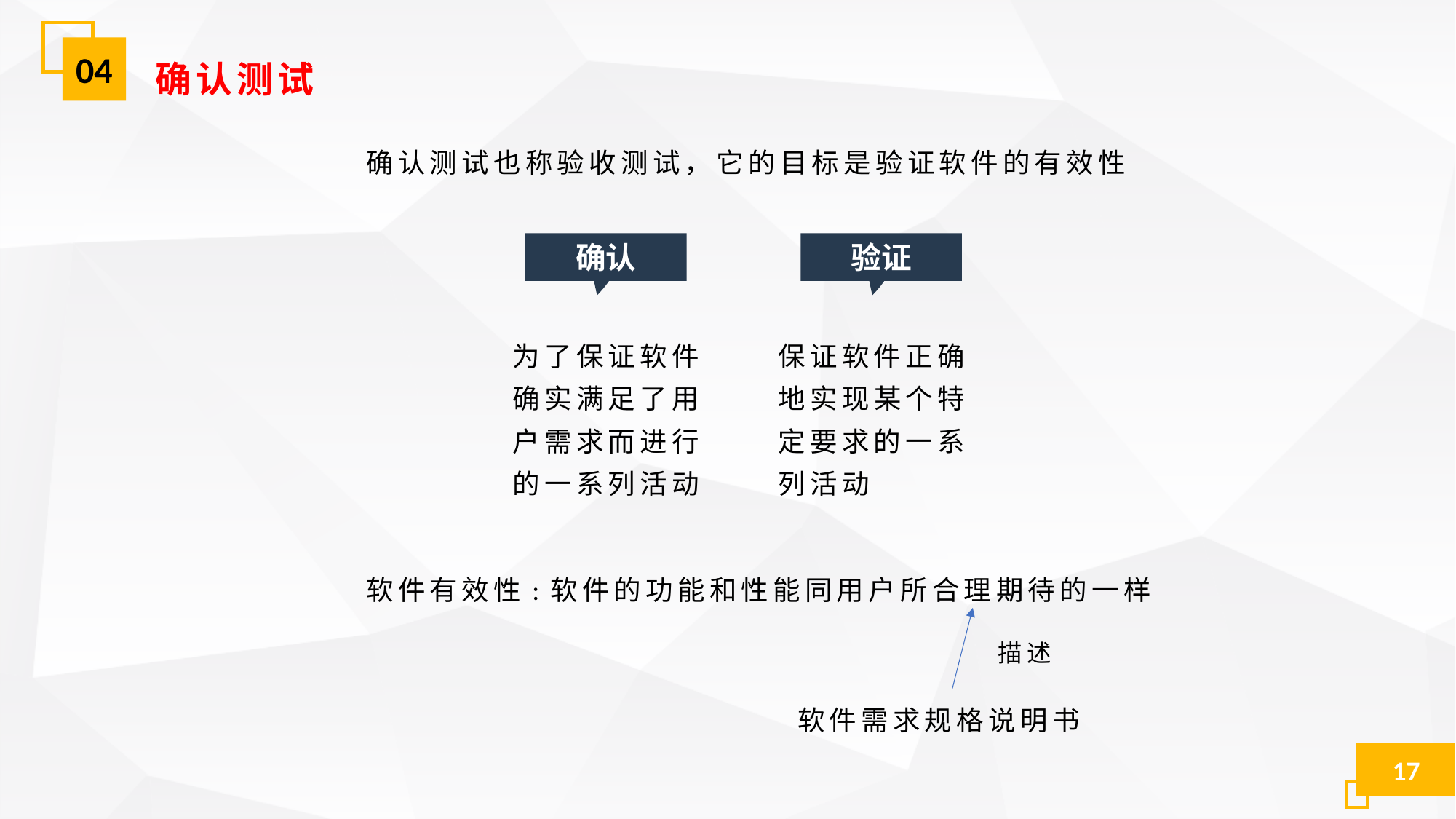

04
确认测试
确认测试也称验收测试，它的目标是验证软件的有效性
确认

验证

为了保证软件确实满足了用户需求而进行的一系列活动
保证软件正确地实现某个特定要求的一系列活动
软件有效性:软件的功能和性能同用户所合理期待的一样
描述
软件需求规格说明书
17